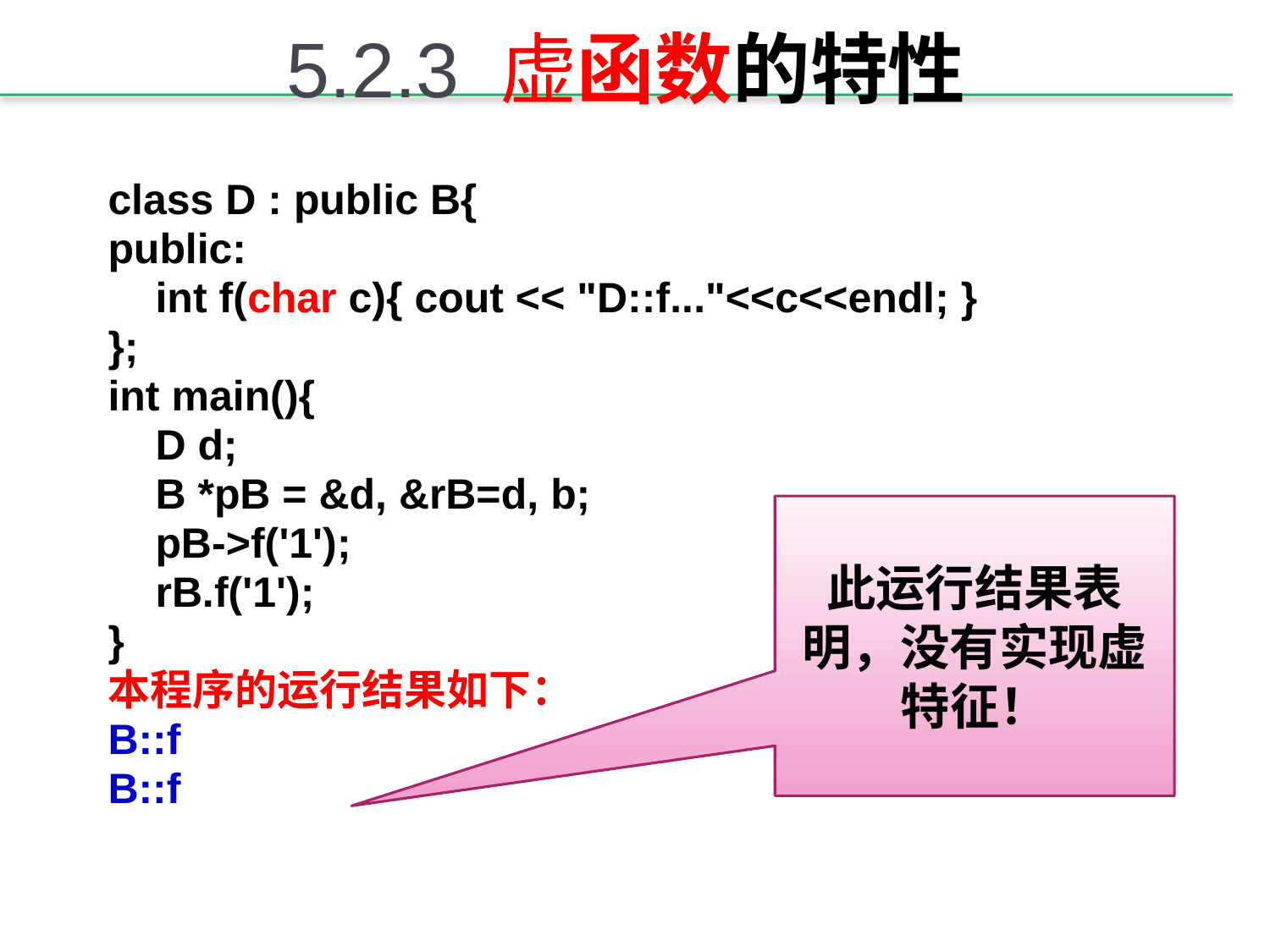

# 5.2.3 虚函数的特性
class D : public B{
public:
    int f(char c){ cout << "D::f..."<<c<<endl; }
};
int main(){
    D d;
    B *pB = &d, &rB=d, b;
    pB->f('1');
    rB.f('1');
}
本程序的运行结果如下：
B::f
B::f
此运行结果表明，没有实现虚特征！